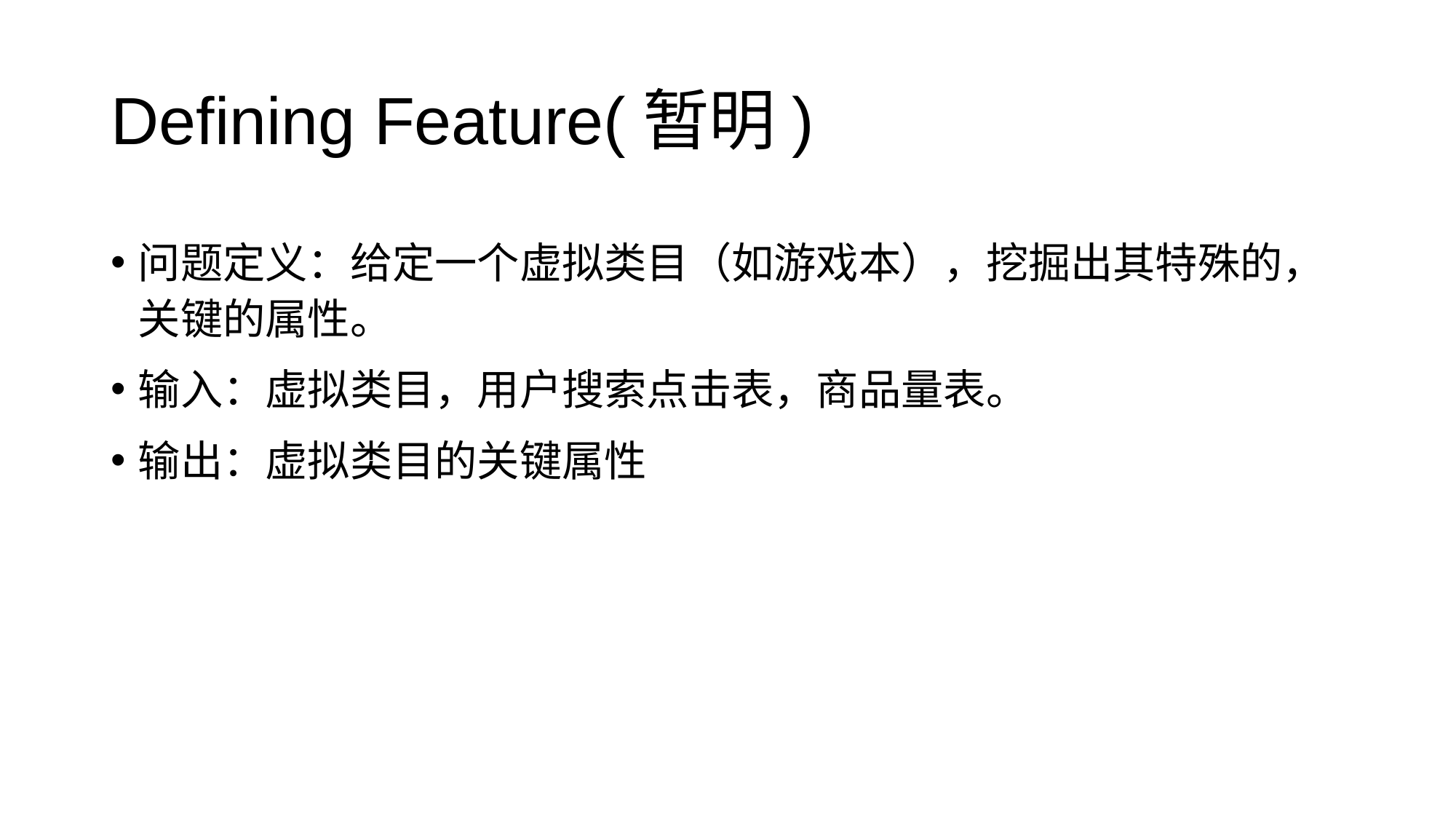

# Defining Feature(暂明)
问题定义：给定一个虚拟类目（如游戏本），挖掘出其特殊的，关键的属性。
输入：虚拟类目，用户搜索点击表，商品量表。
输出：虚拟类目的关键属性